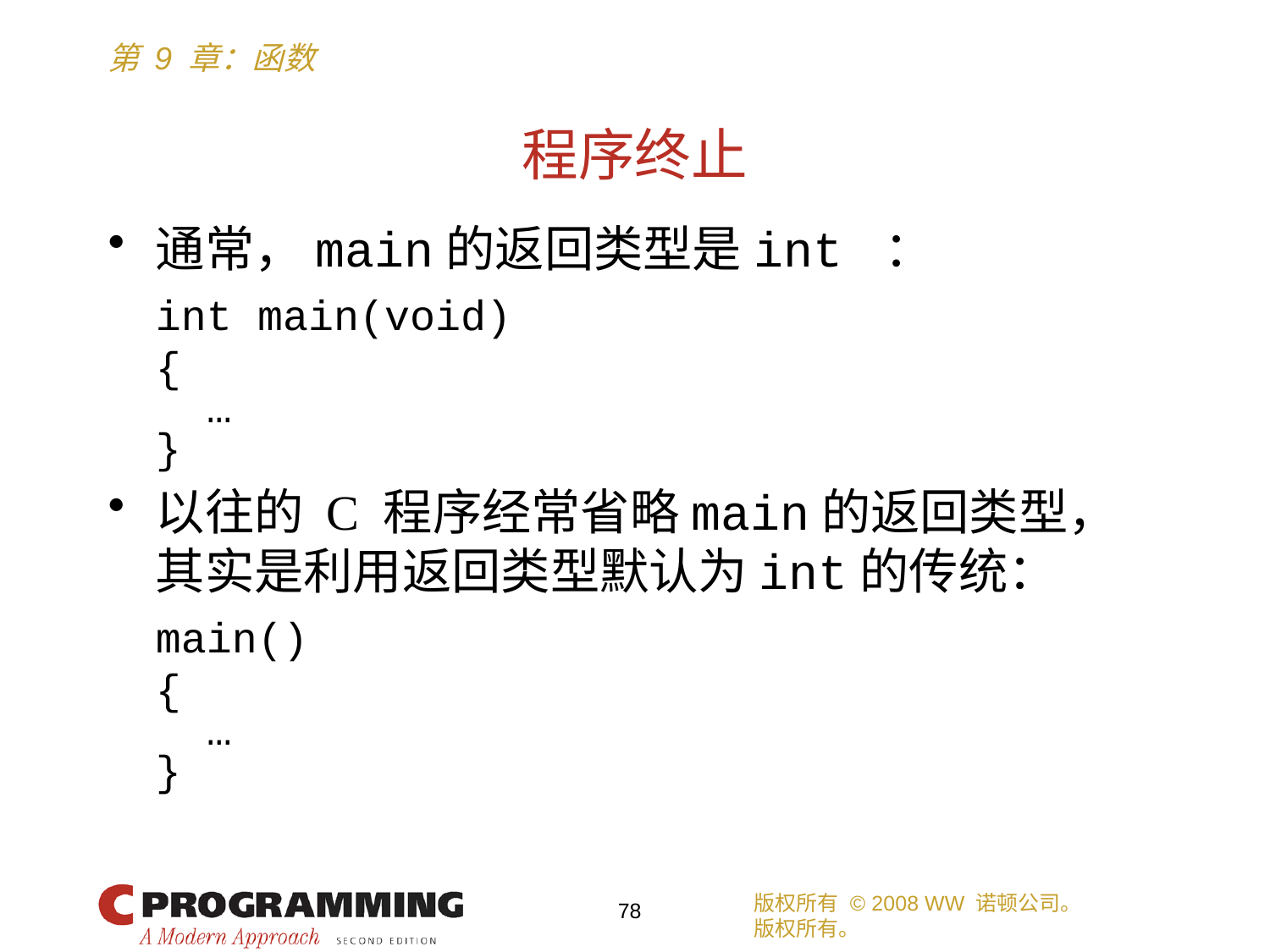

# 程序终止
通常，main的返回类型是int ：
	int main(void)
	{
	  …
	}
以往的 C 程序经常省略main的返回类型，其实是利用返回类型默认为int的传统：
	main()
	{
	  …
	}
版权所有 © 2008 WW 诺顿公司。
版权所有。
78